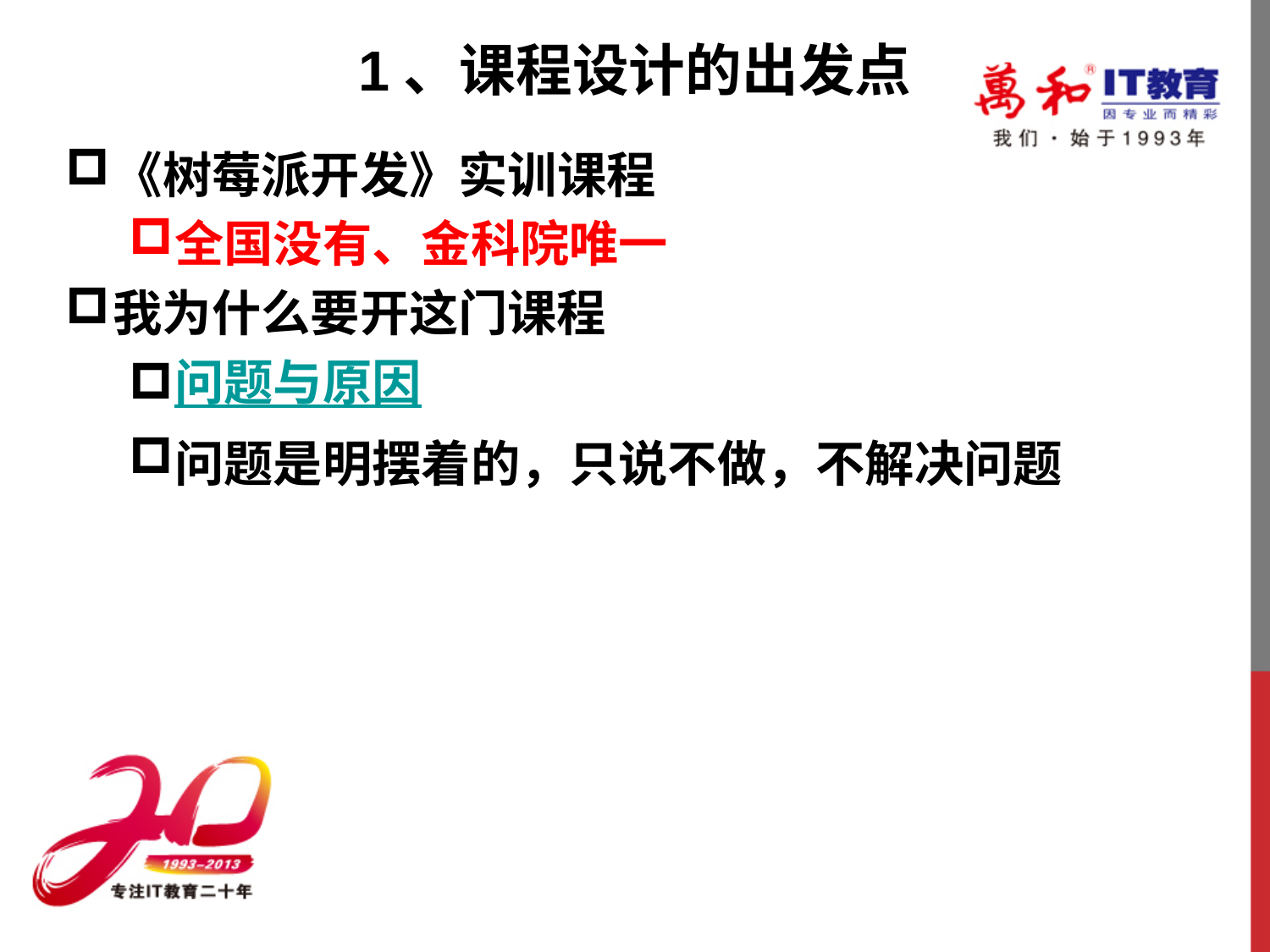

# 1、课程设计的出发点
《树莓派开发》实训课程
全国没有、金科院唯一
我为什么要开这门课程
问题与原因
问题是明摆着的，只说不做，不解决问题